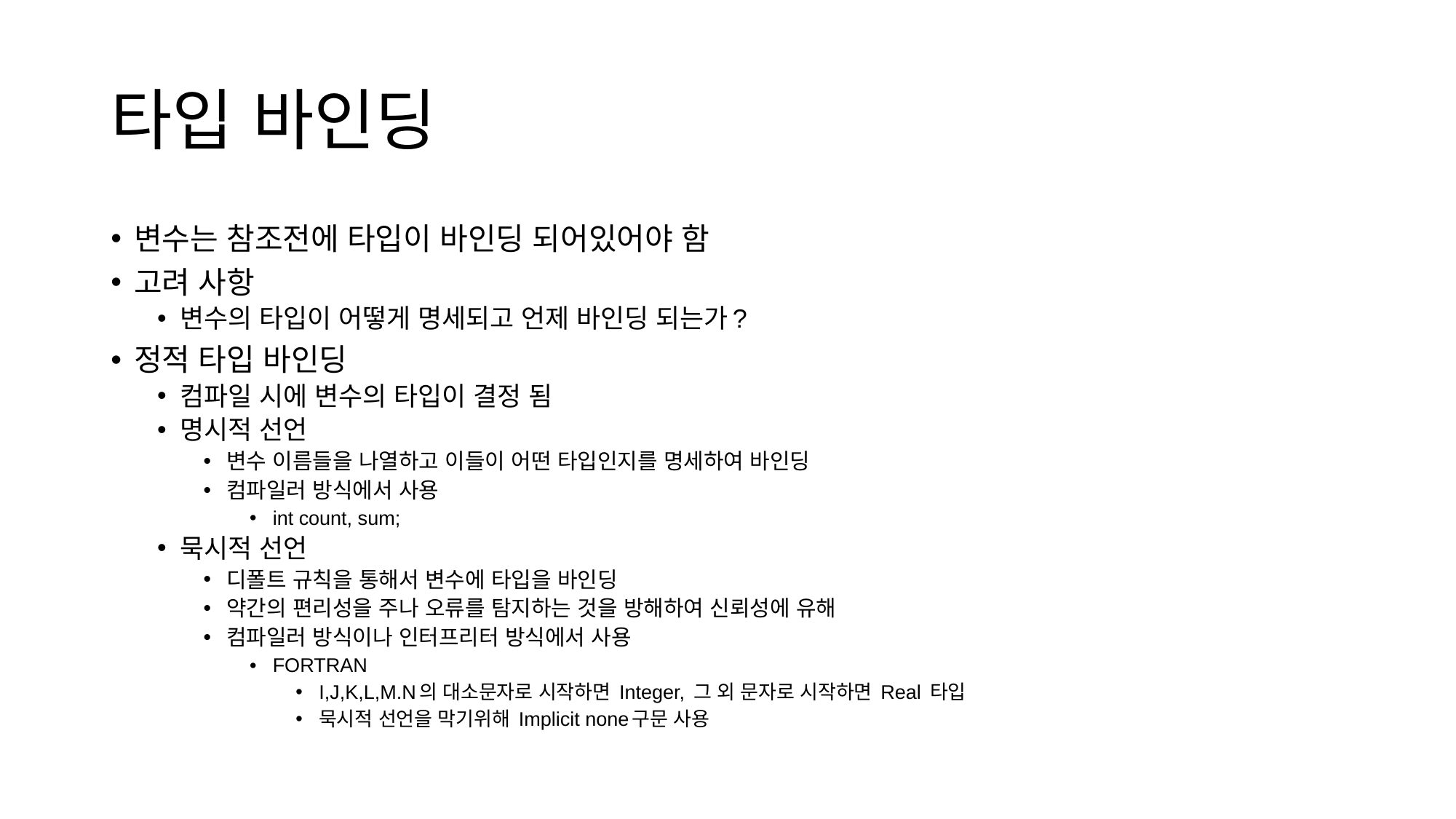

# 타입 바인딩
변수는 참조전에 타입이 바인딩 되어있어야 함
고려 사항
변수의 타입이 어떻게 명세되고 언제 바인딩 되는가?
정적 타입 바인딩
컴파일 시에 변수의 타입이 결정 됨
명시적 선언
변수 이름들을 나열하고 이들이 어떤 타입인지를 명세하여 바인딩
컴파일러 방식에서 사용
int count, sum;
묵시적 선언
디폴트 규칙을 통해서 변수에 타입을 바인딩
약간의 편리성을 주나 오류를 탐지하는 것을 방해하여 신뢰성에 유해
컴파일러 방식이나 인터프리터 방식에서 사용
FORTRAN
I,J,K,L,M.N의 대소문자로 시작하면 Integer, 그 외 문자로 시작하면 Real 타입
묵시적 선언을 막기위해 Implicit none구문 사용